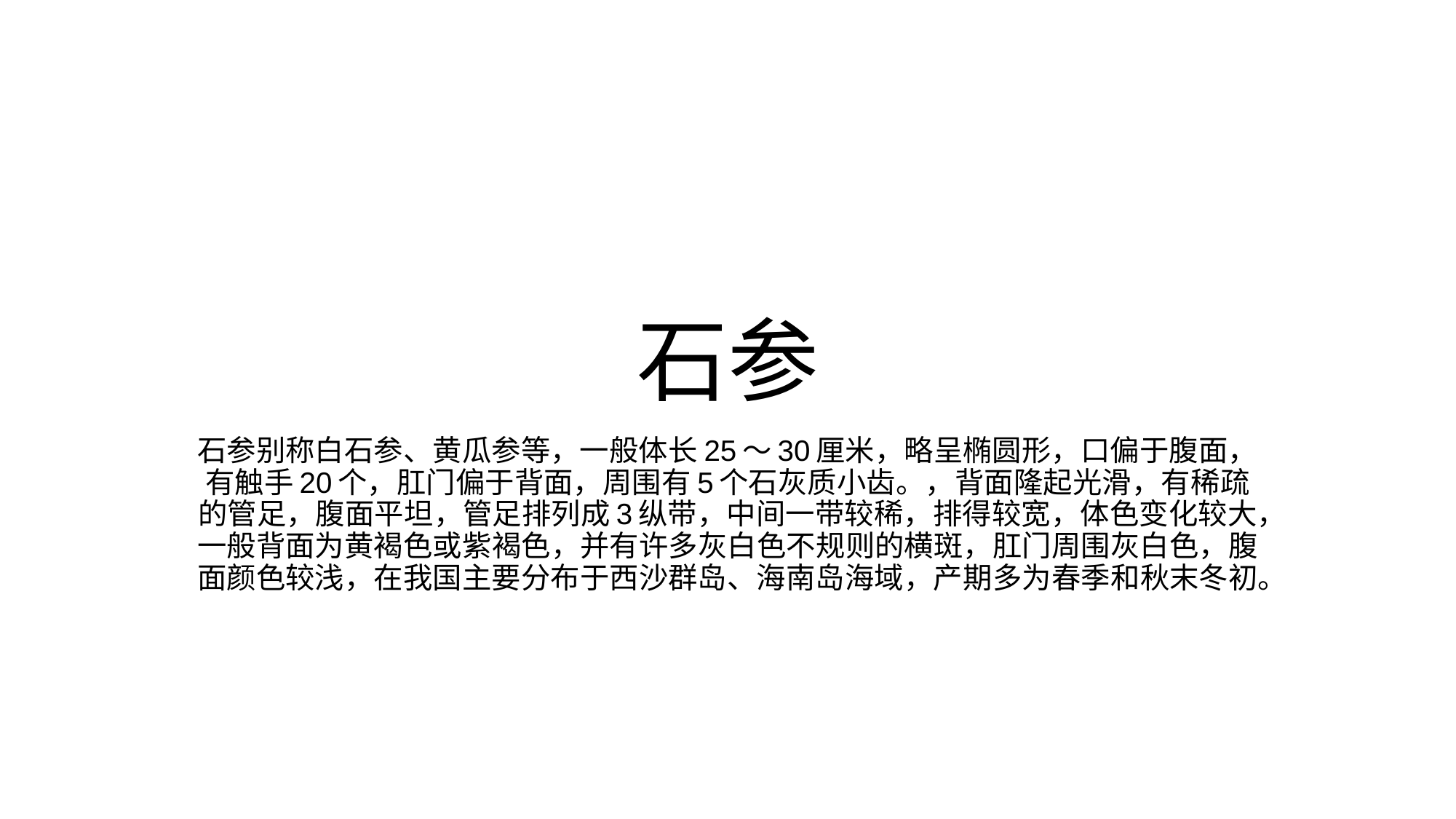

# 石参
石参别称白石参、黄瓜参等，一般体长25～30厘米，略呈椭圆形，口偏于腹面，有触手20个，肛门偏于背面，周围有5个石灰质小齿。，背面隆起光滑，有稀疏的管足，腹面平坦，管足排列成3纵带，中间一带较稀，排得较宽，体色变化较大，一般背面为黄褐色或紫褐色，并有许多灰白色不规则的横斑，肛门周围灰白色，腹面颜色较浅，在我国主要分布于西沙群岛、海南岛海域，产期多为春季和秋末冬初。